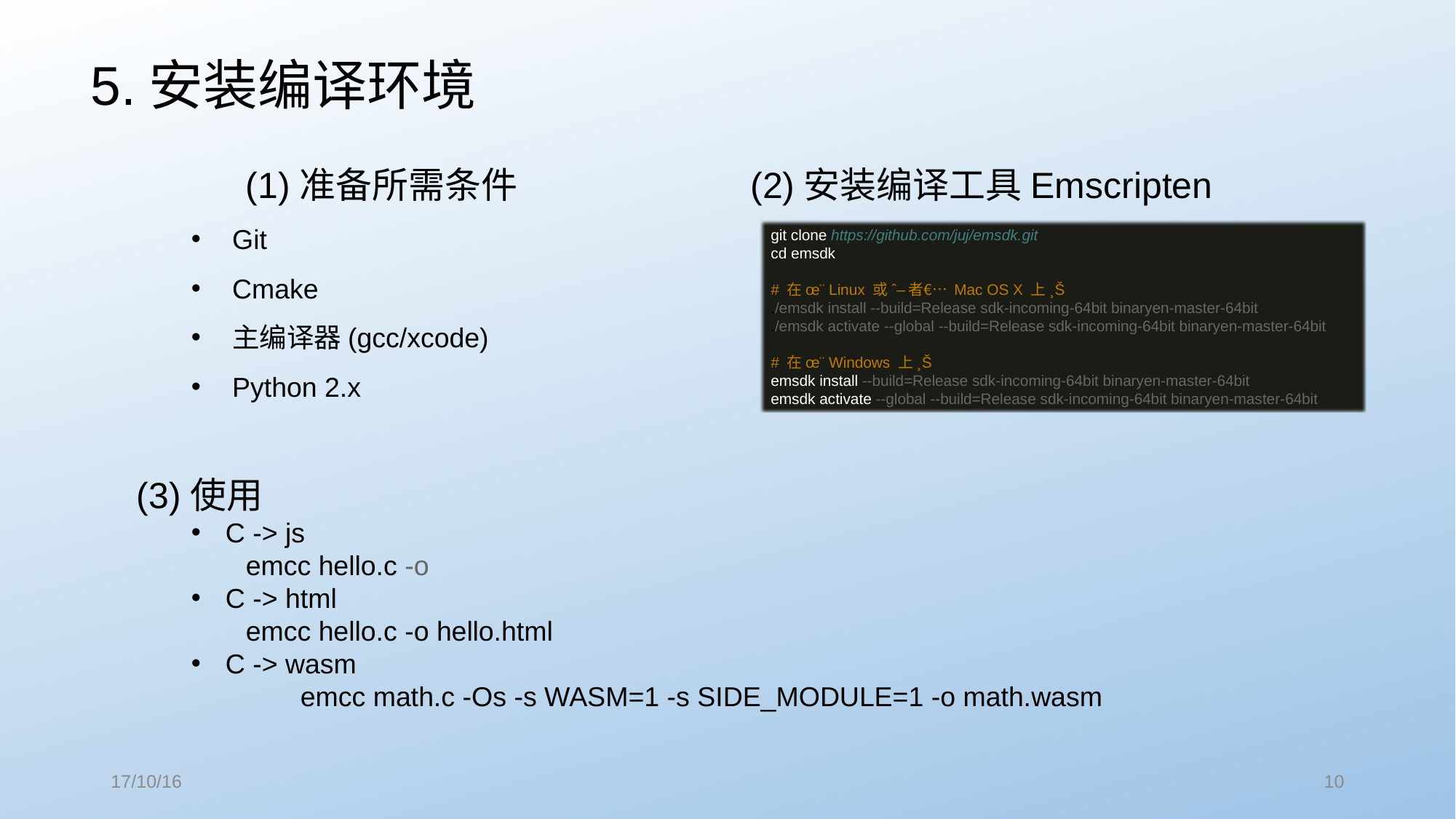

5.安装编译环境
	(1)准备所需条件
Git
Cmake
主编译器(gcc/xcode)
Python 2.x
(2)安装编译工具Emscripten

git clone https://github.com/juj/emsdk.git
cd emsdk

# 在œ¨ Linux 或ˆ–者€… Mac OS X 上¸Š
./emsdk install --build=Release sdk-incoming-64bit binaryen-master-64bit
./emsdk activate --global --build=Release sdk-incoming-64bit binaryen-master-64bit

# 在œ¨ Windows 上¸Š
emsdk install --build=Release sdk-incoming-64bit binaryen-master-64bit
emsdk activate --global --build=Release sdk-incoming-64bit binaryen-master-64bit
(3)使用
C -> js
	emcc hello.c -o
C -> html
	emcc hello.c -o hello.html
C -> wasm
	emcc math.c -Os -s WASM=1 -s SIDE_MODULE=1 -o math.wasm

17/10/16
10